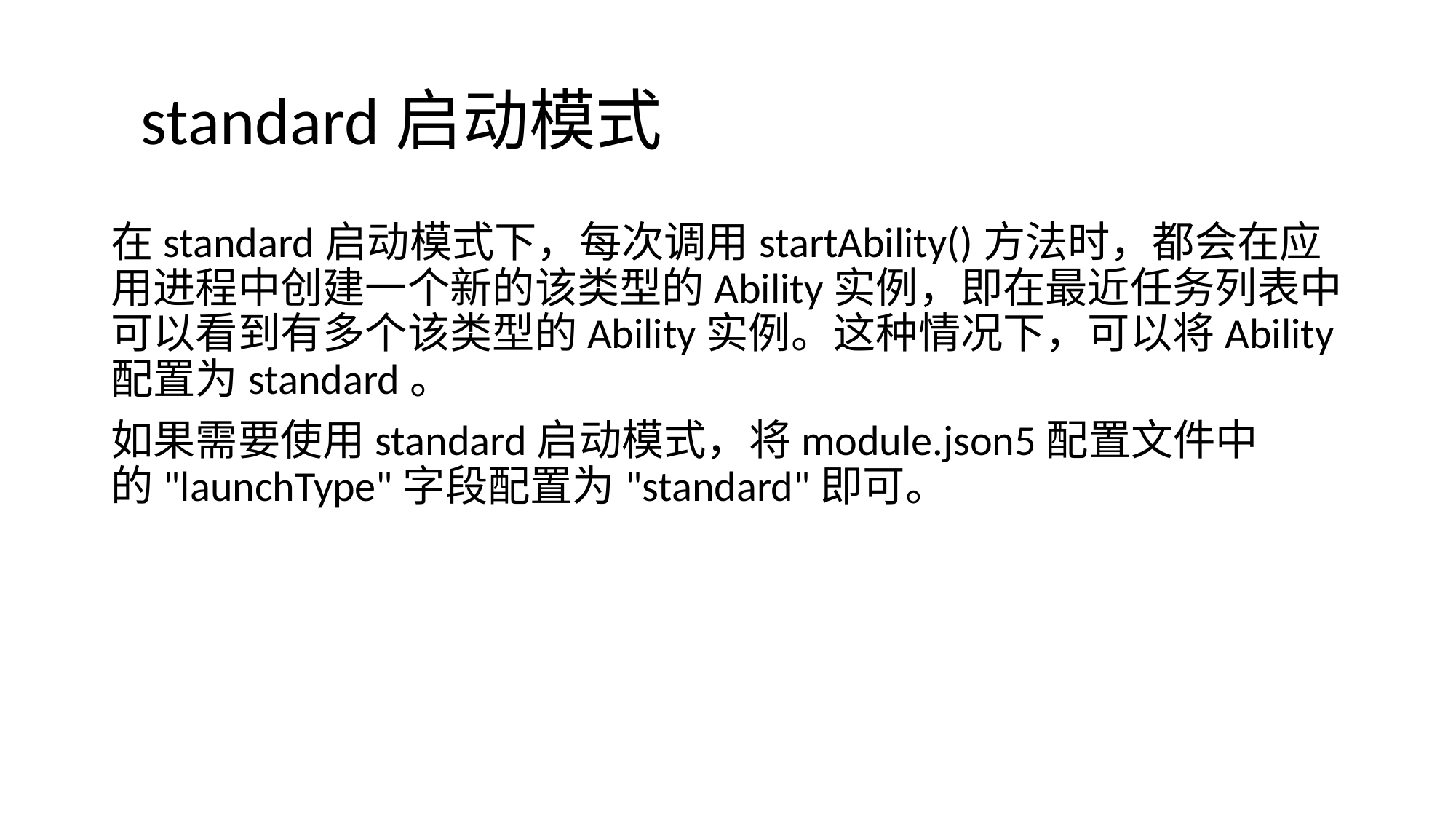

# standard启动模式
在standard启动模式下，每次调用startAbility()方法时，都会在应用进程中创建一个新的该类型的Ability实例，即在最近任务列表中可以看到有多个该类型的Ability实例。这种情况下，可以将Ability配置为standard。
如果需要使用standard启动模式，将module.json5配置文件中的"launchType"字段配置为"standard"即可。